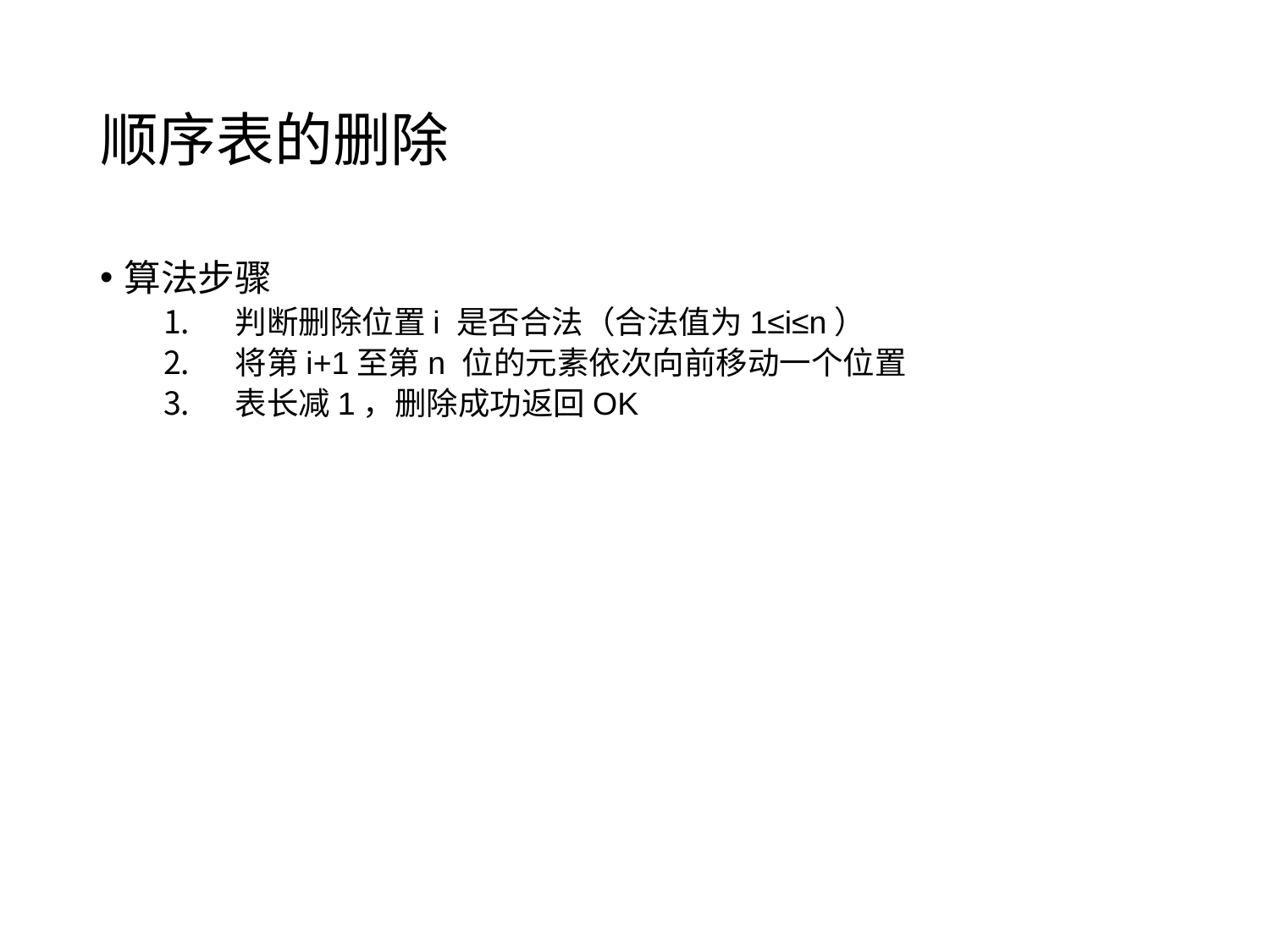

# 顺序表的删除
算法步骤
判断删除位置i 是否合法（合法值为1≤i≤n）
将第i+1至第n 位的元素依次向前移动一个位置
表长减1，删除成功返回OK